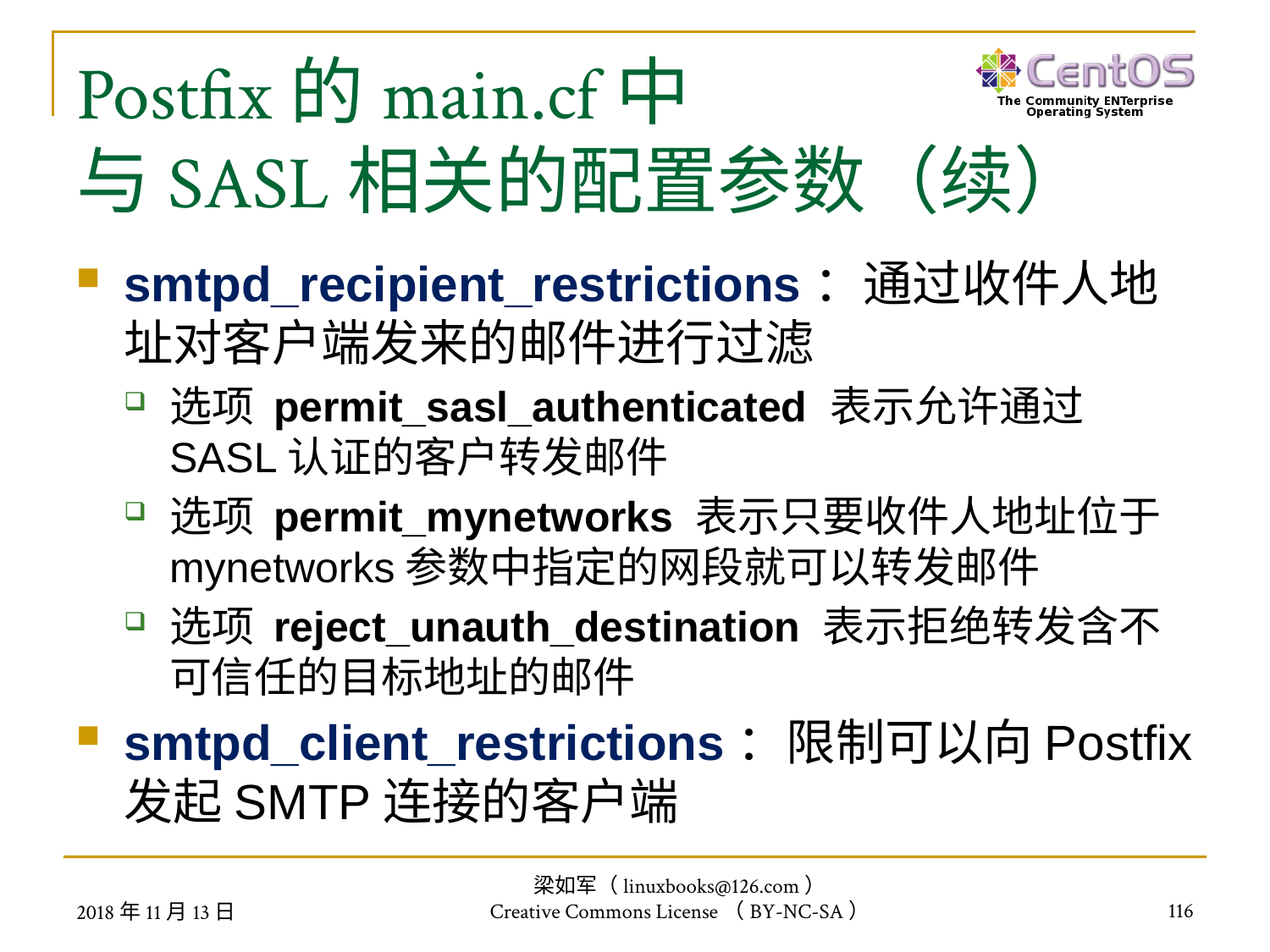

# Postfix的main.cf中 与SASL相关的配置参数（续）
smtpd_recipient_restrictions：通过收件人地址对客户端发来的邮件进行过滤
选项 permit_sasl_authenticated 表示允许通过SASL认证的客户转发邮件
选项 permit_mynetworks 表示只要收件人地址位于mynetworks参数中指定的网段就可以转发邮件
选项 reject_unauth_destination 表示拒绝转发含不可信任的目标地址的邮件
smtpd_client_restrictions：限制可以向Postfix发起SMTP连接的客户端
梁如军（linuxbooks@126.com）
Creative Commons License（BY-NC-SA）
2018年11月13日
116